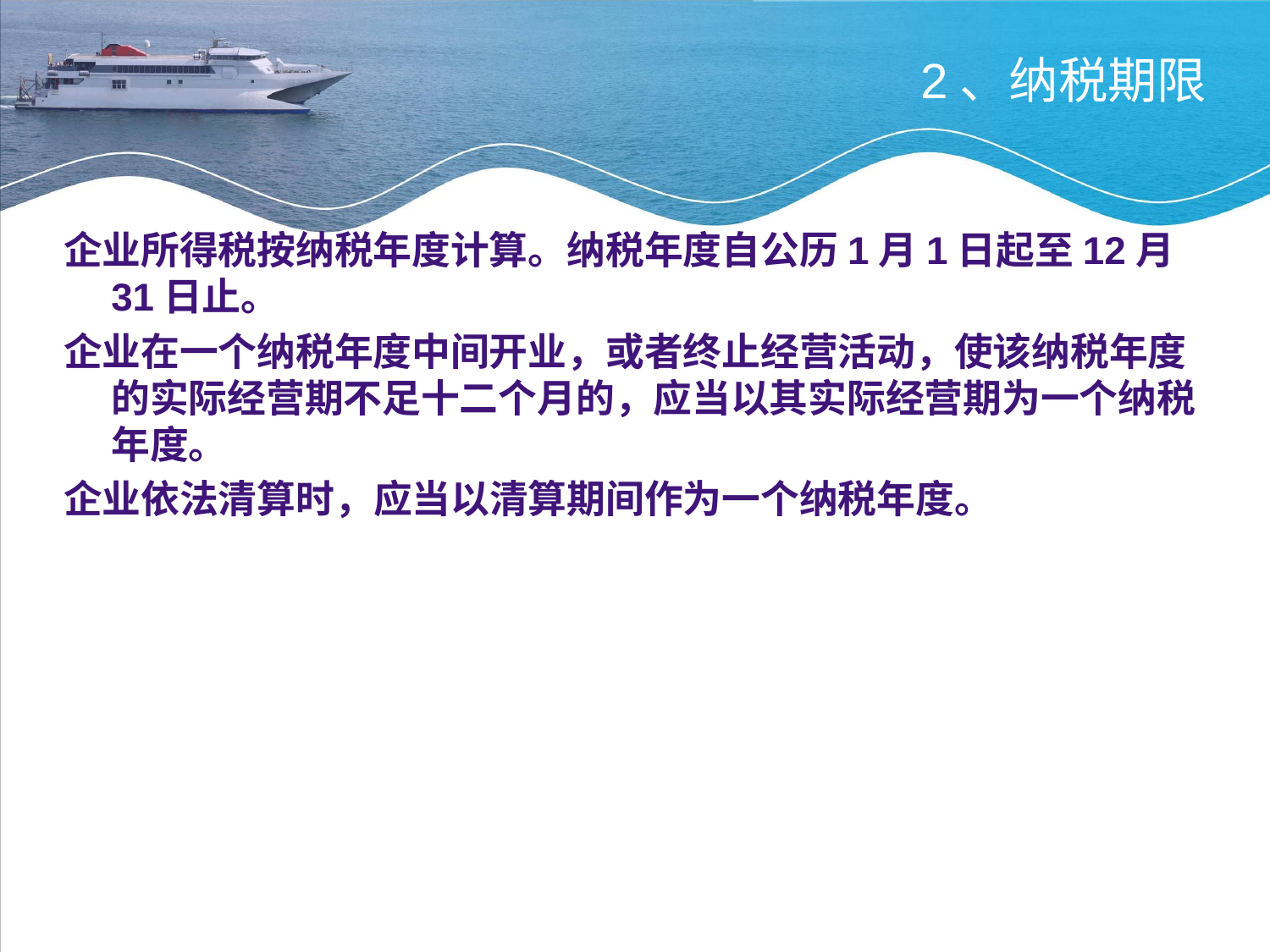

# 2、纳税期限
企业所得税按纳税年度计算。纳税年度自公历1月1日起至12月31日止。
企业在一个纳税年度中间开业，或者终止经营活动，使该纳税年度的实际经营期不足十二个月的，应当以其实际经营期为一个纳税年度。
企业依法清算时，应当以清算期间作为一个纳税年度。